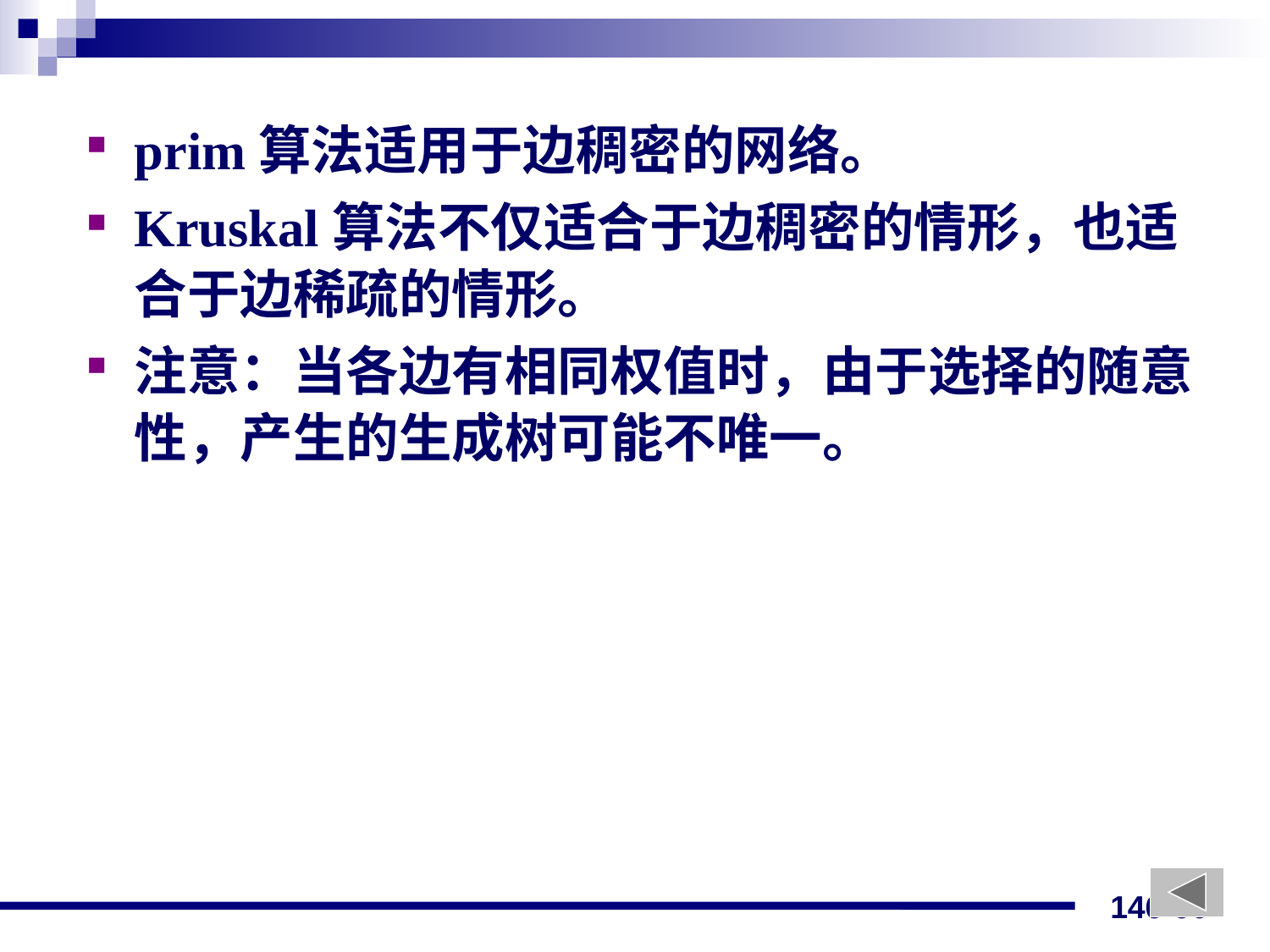

prim算法适用于边稠密的网络。
Kruskal算法不仅适合于边稠密的情形，也适合于边稀疏的情形。
注意：当各边有相同权值时，由于选择的随意性，产生的生成树可能不唯一。

146-90